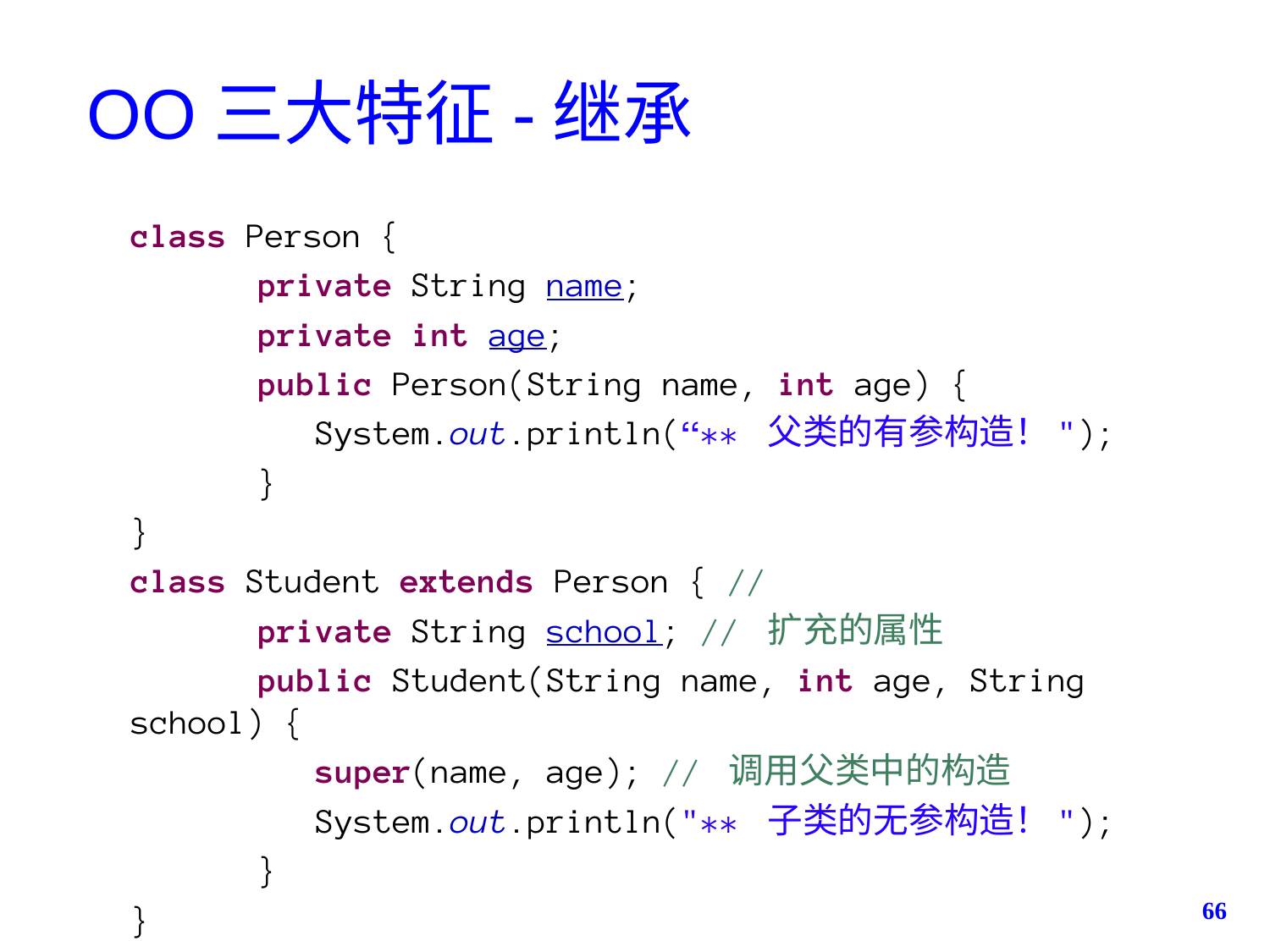

# OO三大特征-继承
class Person {
	private String name;
	private int age;
	public Person(String name, int age) {
	   System.out.println(“** 父类的有参构造！");
	}
}
class Student extends Person { //
	private String school; // 扩充的属性
	public Student(String name, int age, String school) {
	   super(name, age); // 调用父类中的构造
	   System.out.println("** 子类的无参构造！");
	}
}
66